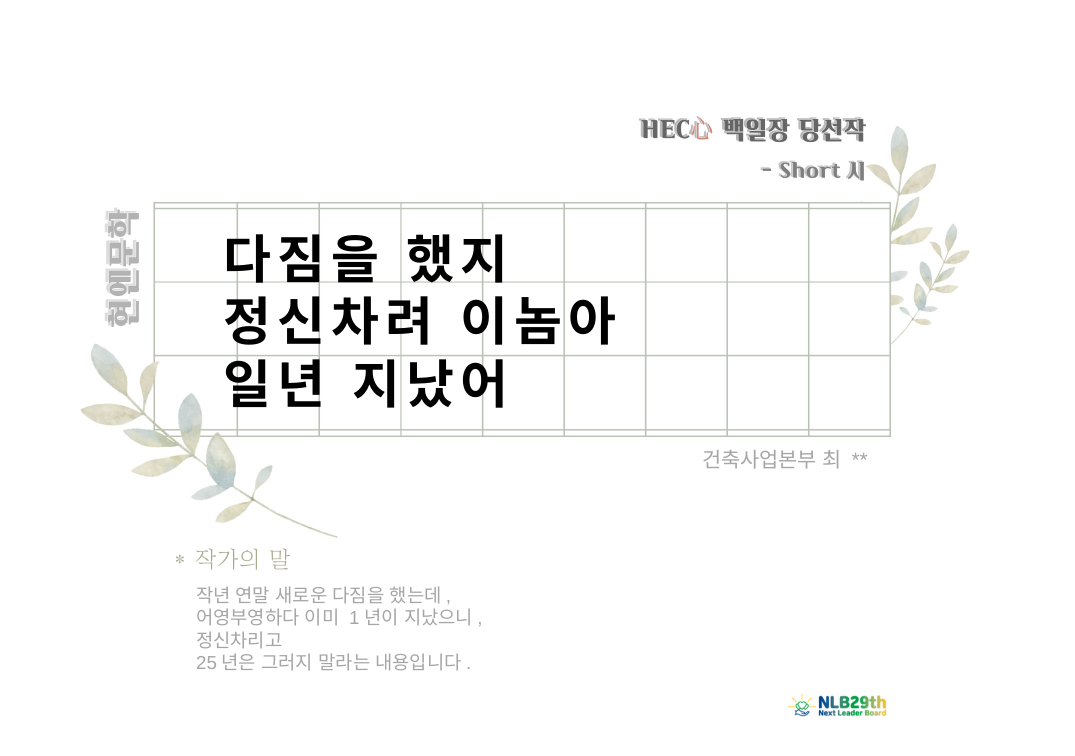

다짐을 했지
정신차려 이놈아
일년 지났어
건축사업본부 최 **
작년 연말 새로운 다짐을 했는데,
어영부영하다 이미 1년이 지났으니,
정신차리고
25년은 그러지 말라는 내용입니다.